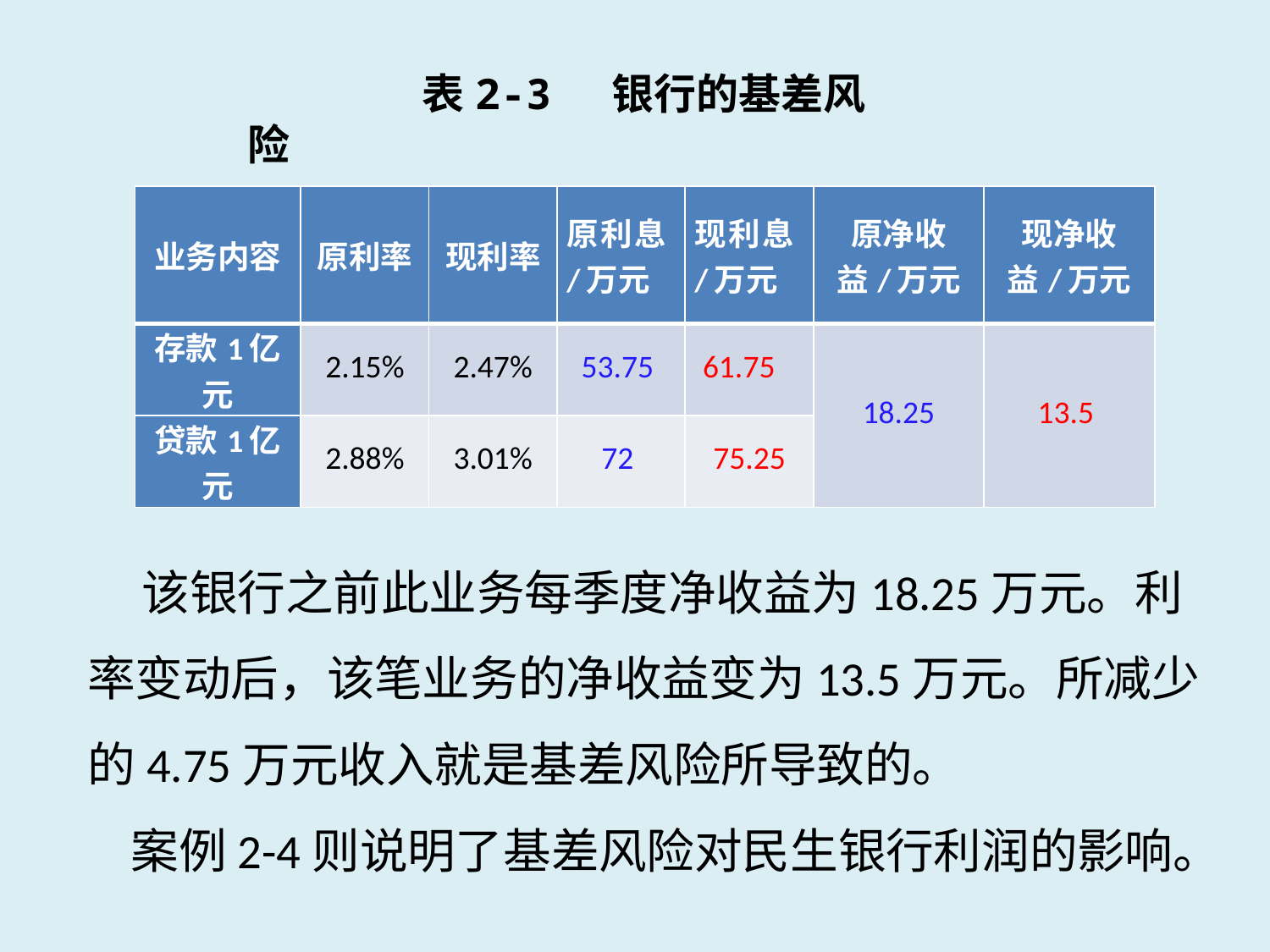

表2-3  银行的基差风险
| 业务内容 | 原利率 | 现利率 | 原利息/万元 | 现利息/万元 | 原净收益/万元 | 现净收益/万元 |
| --- | --- | --- | --- | --- | --- | --- |
| 存款1亿元 | 2.15% | 2.47% | 53.75 | 61.75 | 18.25 | 13.5 |
| 贷款1亿元 | 2.88% | 3.01% | 72 | 75.25 |  |  |
# 该银行之前此业务每季度净收益为18.25万元。利率变动后，该笔业务的净收益变为13.5万元。所减少的4.75万元收入就是基差风险所导致的。 案例2-4则说明了基差风险对民生银行利润的影响。